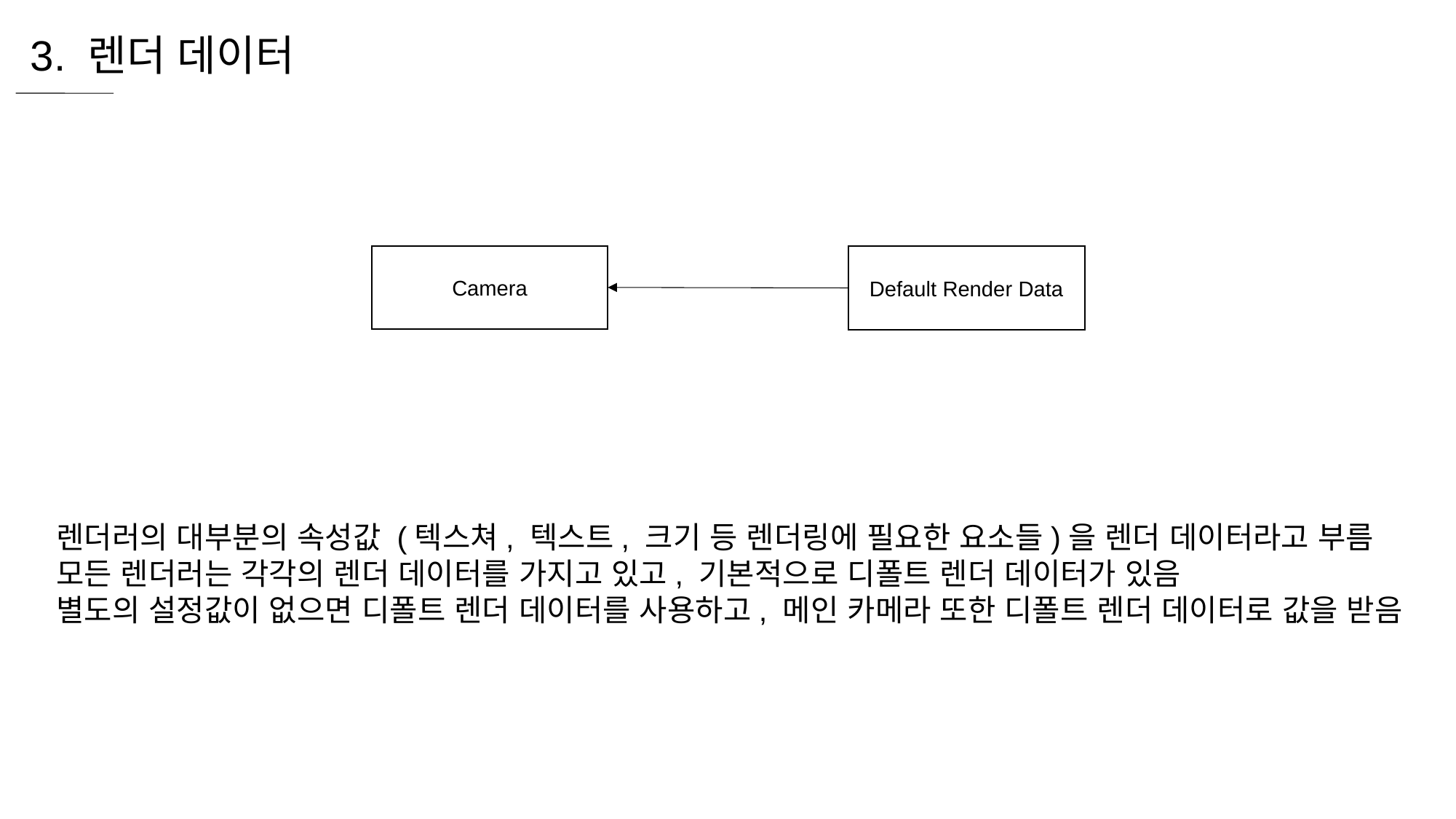

3. 렌더 데이터
Camera
Default Render Data
렌더러의 대부분의 속성값 (텍스쳐, 텍스트, 크기 등 렌더링에 필요한 요소들)을 렌더 데이터라고 부름
모든 렌더러는 각각의 렌더 데이터를 가지고 있고, 기본적으로 디폴트 렌더 데이터가 있음
별도의 설정값이 없으면 디폴트 렌더 데이터를 사용하고, 메인 카메라 또한 디폴트 렌더 데이터로 값을 받음